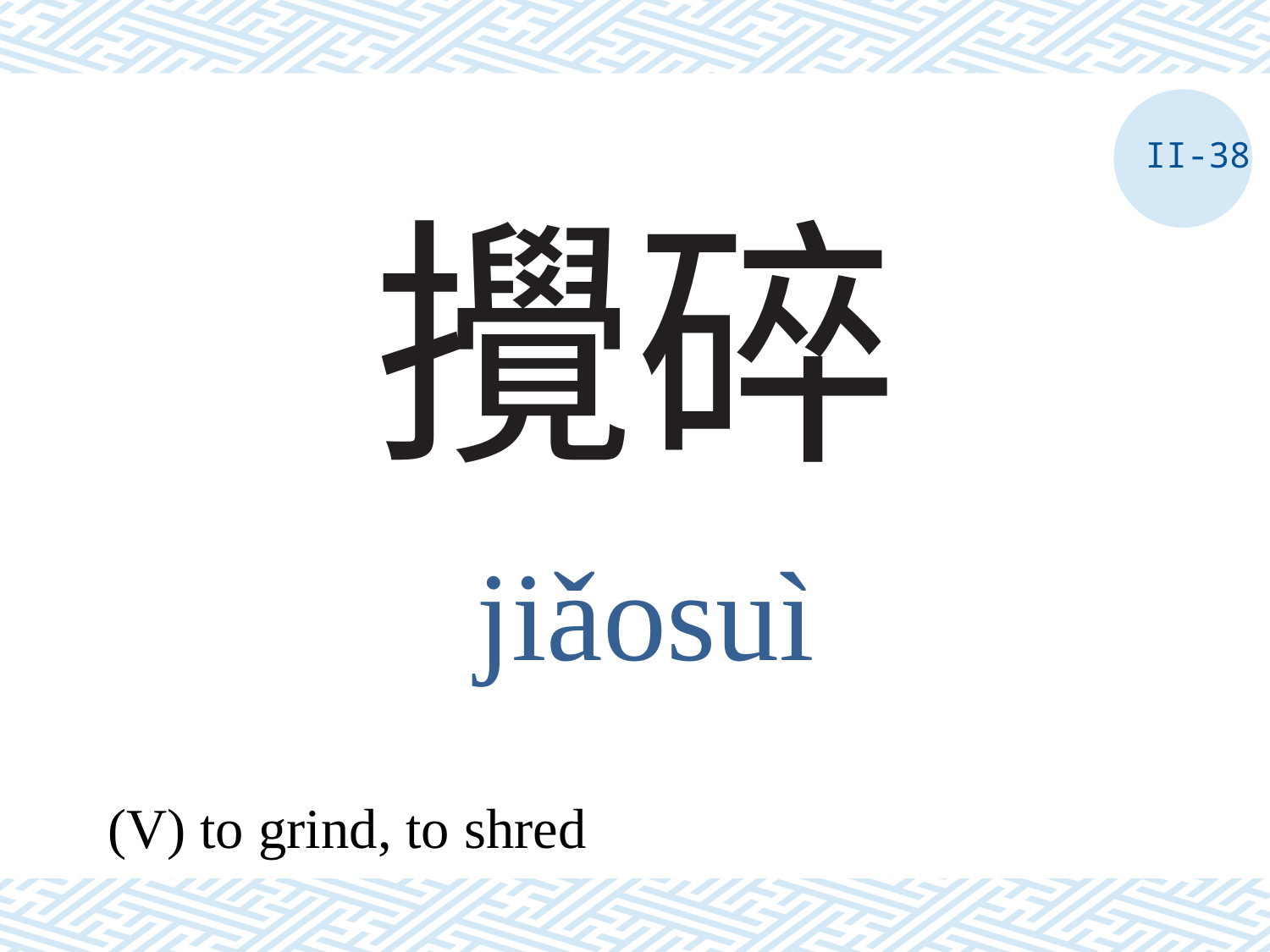

II-38

# 攪碎
jiǎosuì
(V) to grind, to shred